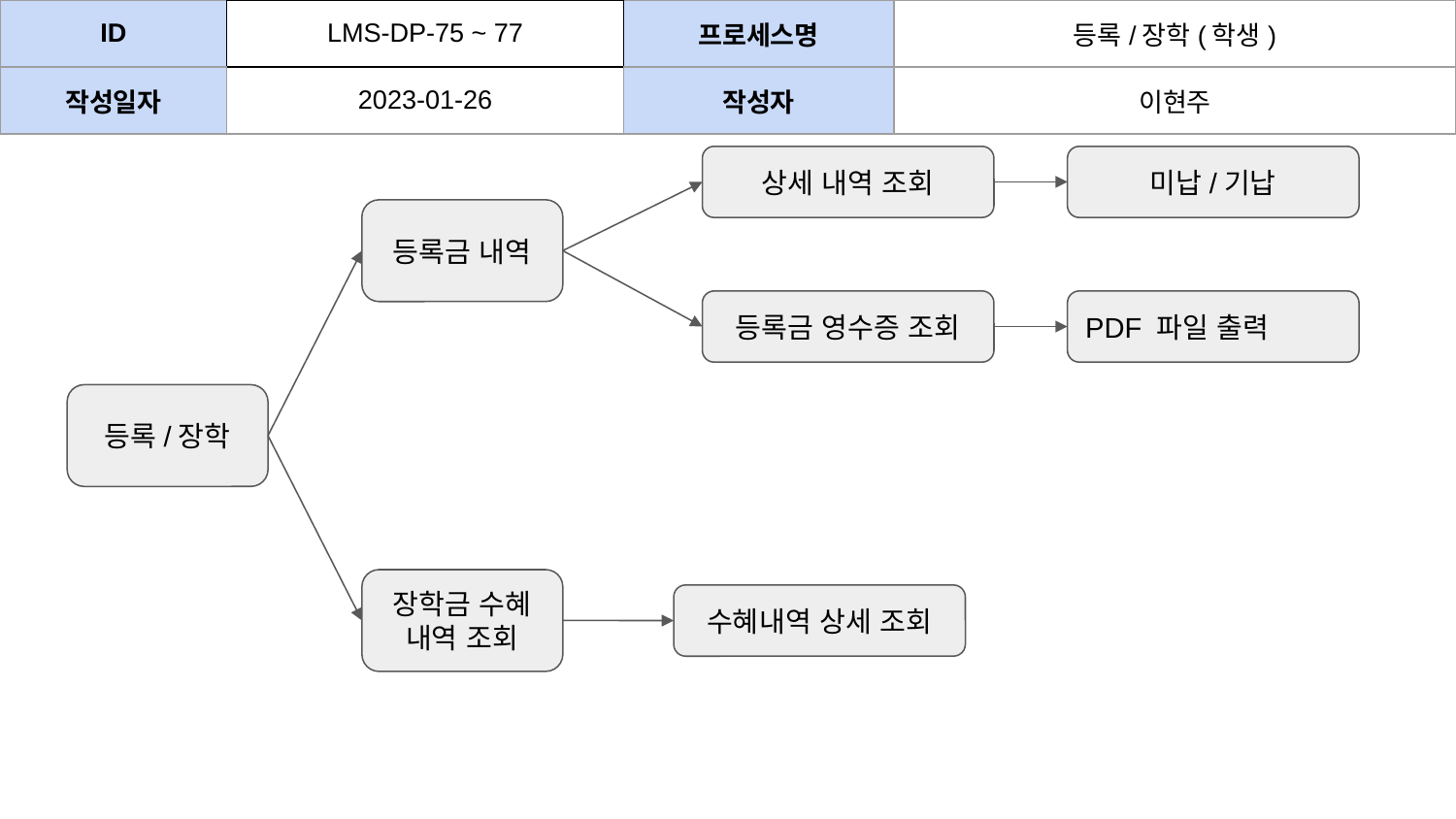

| ID | LMS-DP-75 ~ 77 | 프로세스명 | 등록/장학(학생) |  |  |
| --- | --- | --- | --- | --- | --- |
| 작성일자 | 2023-01-26 | 작성자 | 이현주 |  |  |
상세 내역 조회
미납/기납
등록금 내역
등록금 영수증 조회
PDF 파일 출력
등록/장학
장학금 수혜 내역 조회
수혜내역 상세 조회